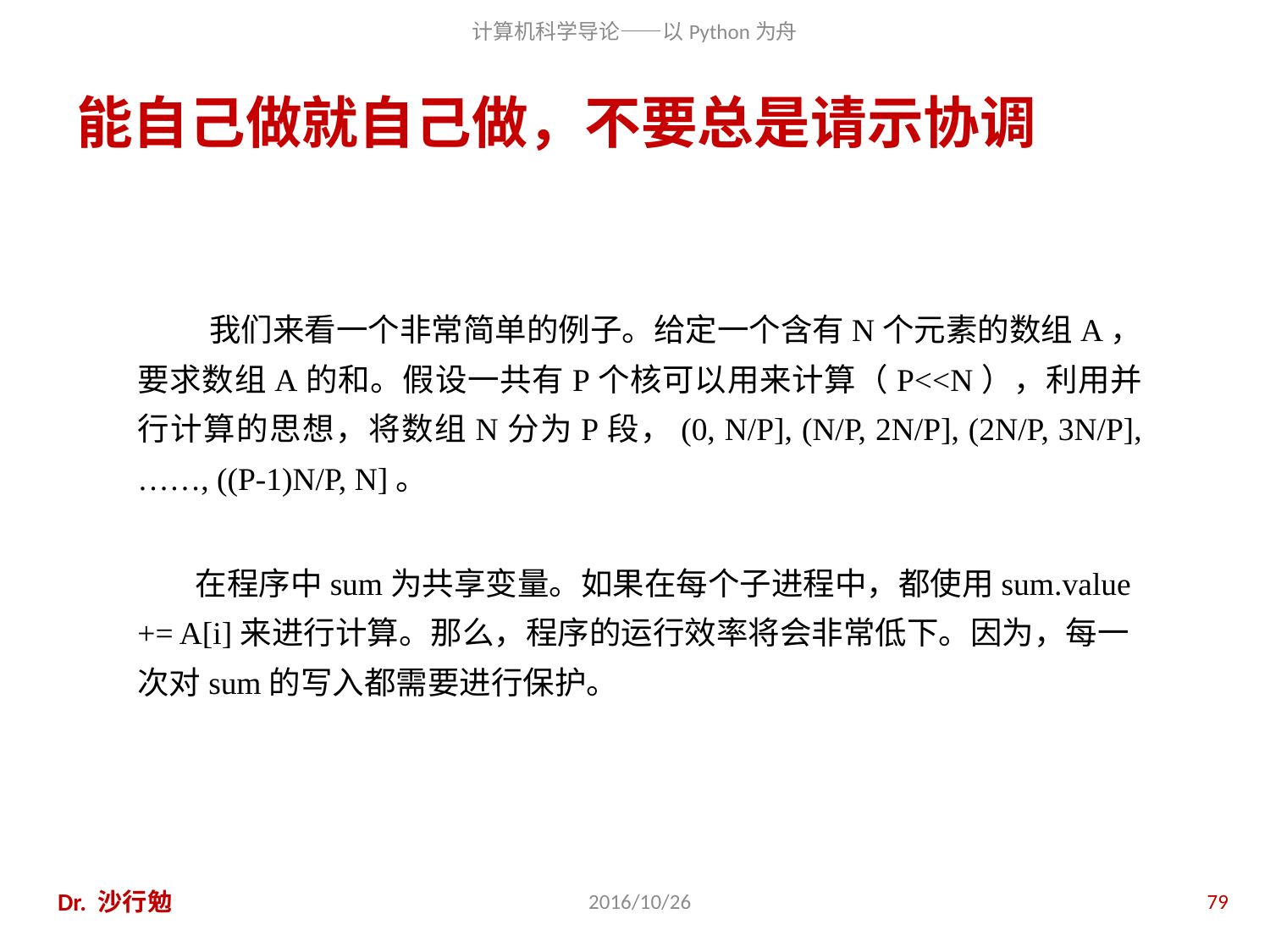

# 能自己做就自己做，不要总是请示协调
   我们来看一个非常简单的例子。给定一个含有N个元素的数组A，要求数组A的和。假设一共有P个核可以用来计算（P<<N），利用并行计算的思想，将数组N分为P段，(0, N/P], (N/P, 2N/P], (2N/P, 3N/P], ……, ((P-1)N/P, N]。
       在程序中sum为共享变量。如果在每个子进程中，都使用sum.value += A[i]来进行计算。那么，程序的运行效率将会非常低下。因为，每一次对sum的写入都需要进行保护。
Dr. 沙行勉
2016/10/26
79